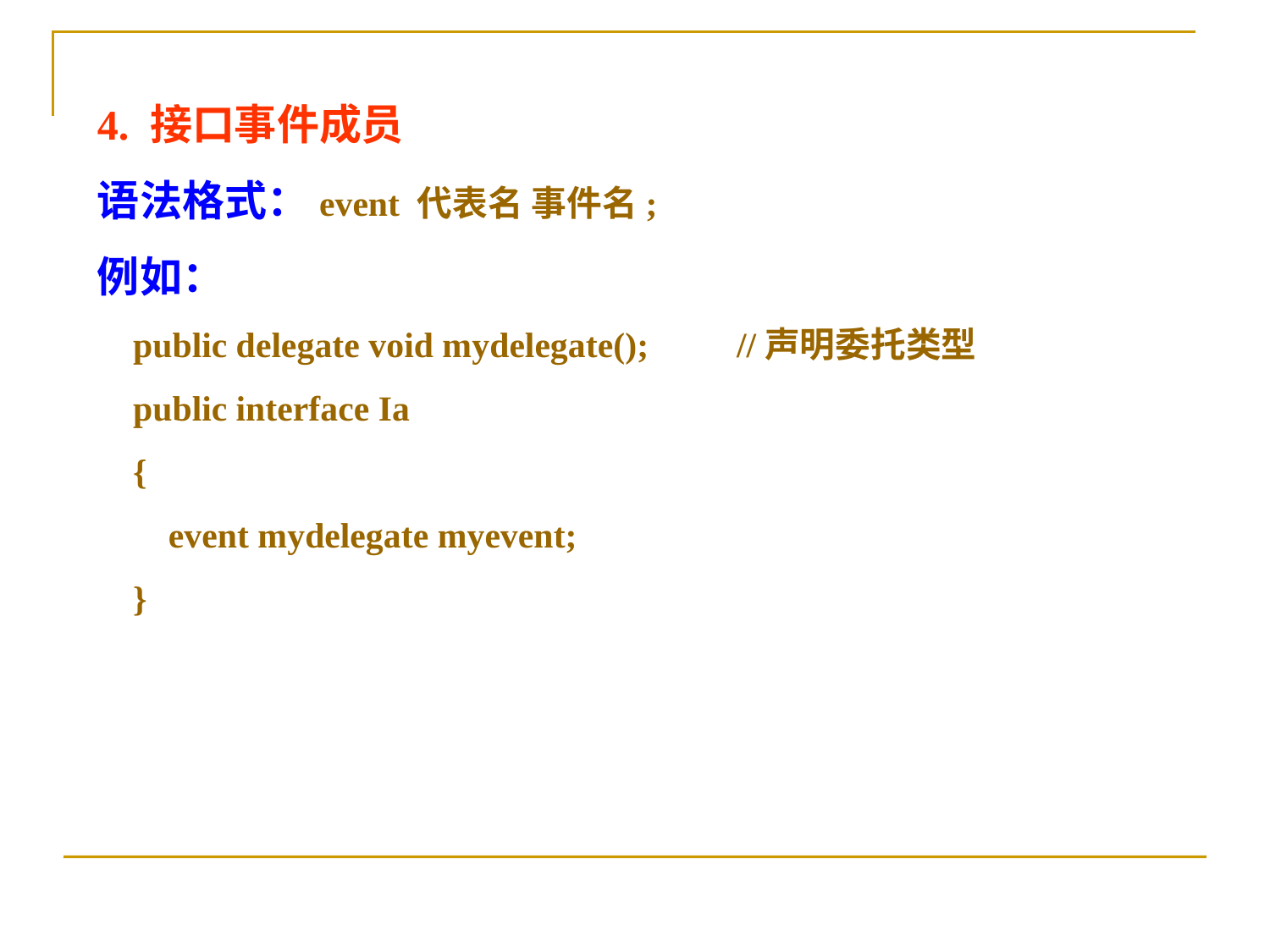

4. 接口事件成员
语法格式：event 代表名 事件名;
例如：
    public delegate void mydelegate();　　//声明委托类型
    public interface Ia
    {
        event mydelegate myevent;
    }